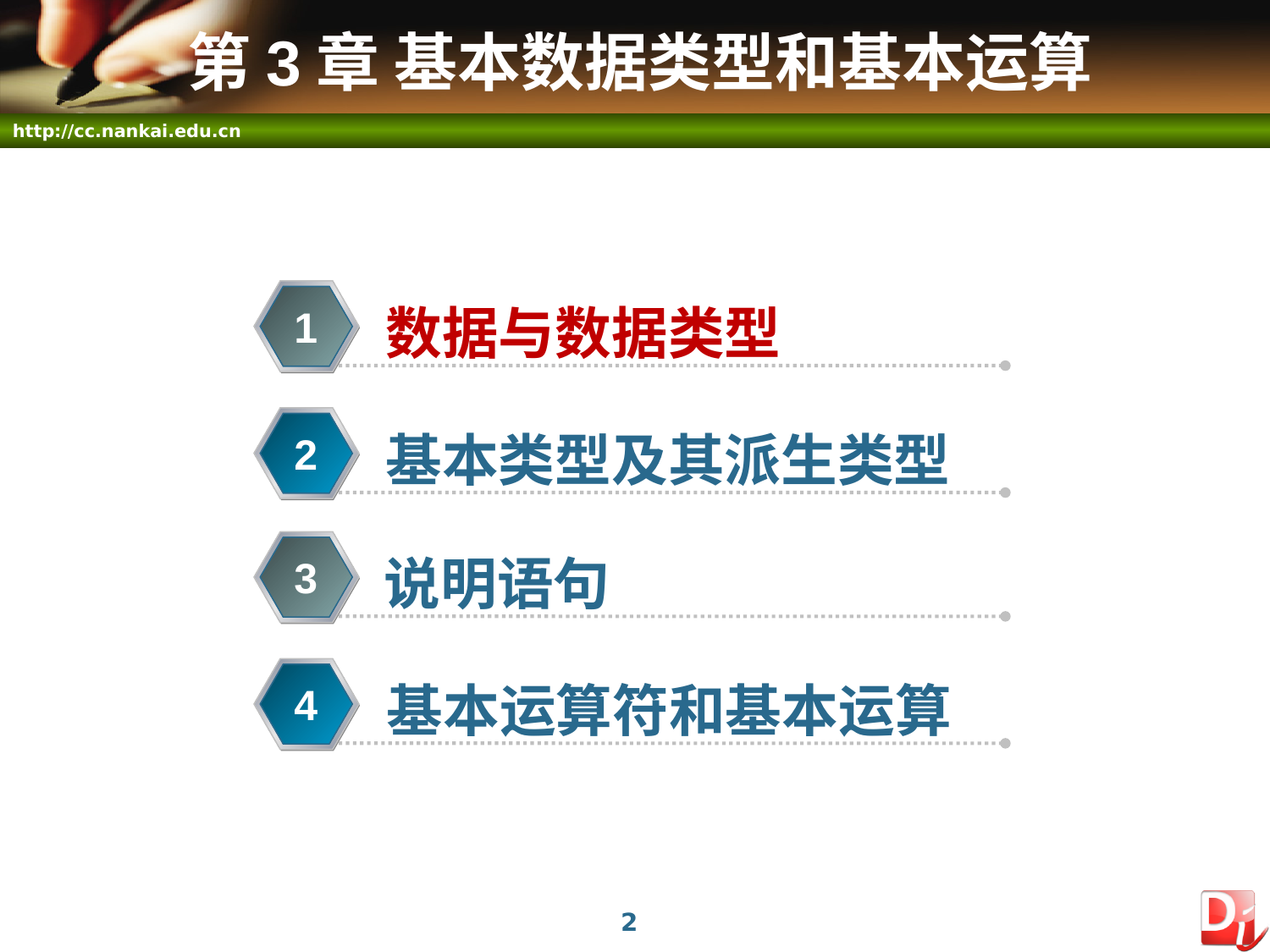

# 第3章 基本数据类型和基本运算

数据与数据类型
1

基本类型及其派生类型
2

说明语句
3

基本运算符和基本运算
4

2